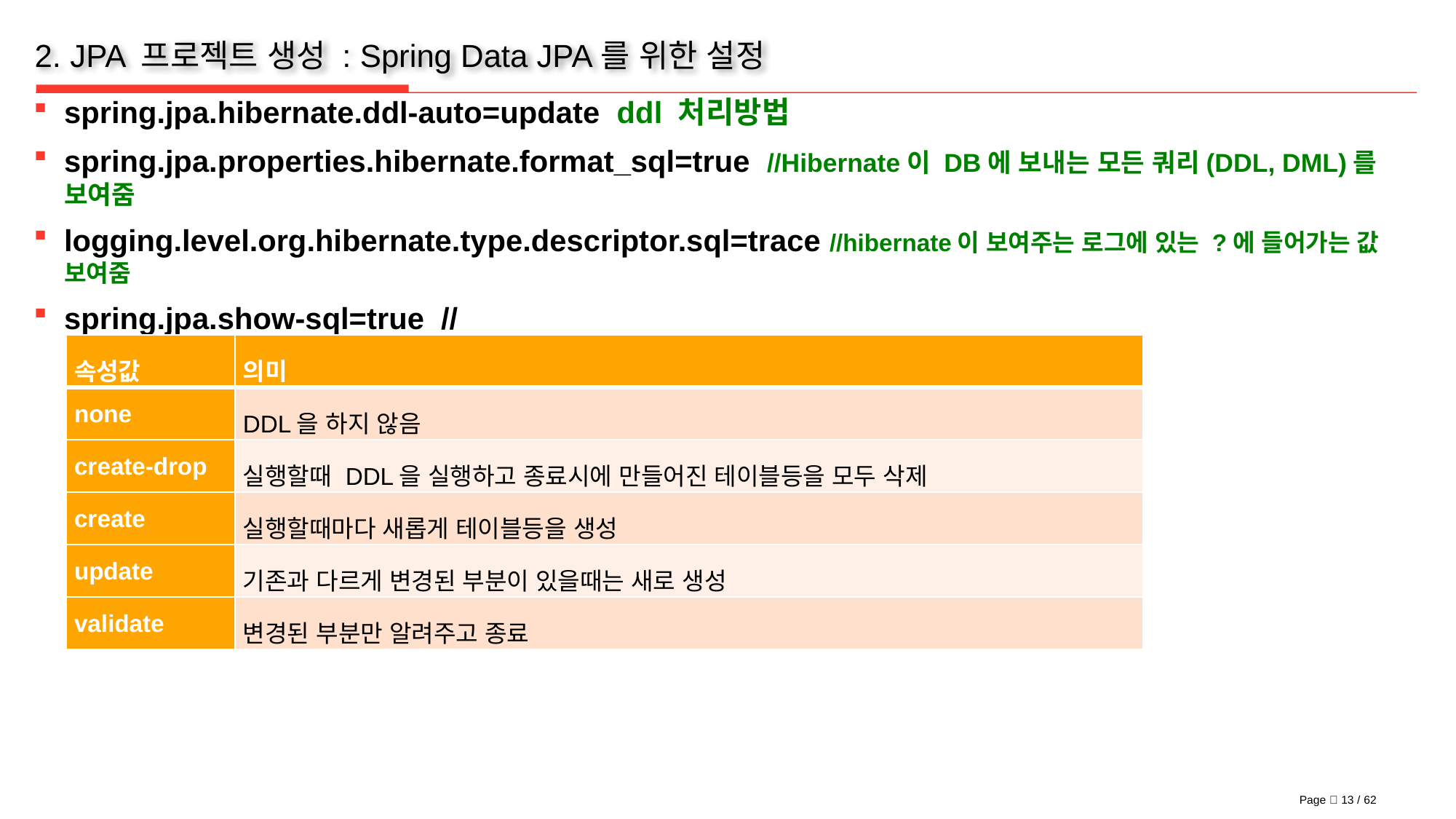

# 2. JPA 프로젝트 생성 : Spring Data JPA를 위한 설정
spring.jpa.hibernate.ddl-auto=update  ddl 처리방법
spring.jpa.properties.hibernate.format_sql=true  //Hibernate이 DB에 보내는 모든 쿼리(DDL, DML)를 보여줌
logging.level.org.hibernate.type.descriptor.sql=trace //hibernate이 보여주는 로그에 있는 ?에 들어가는 값 보여줌
spring.jpa.show-sql=true  //
| 속성값 | 의미 |
| --- | --- |
| none | DDL을 하지 않음 |
| create-drop | 실행할때 DDL을 실행하고 종료시에 만들어진 테이블등을 모두 삭제 |
| create | 실행할때마다 새롭게 테이블등을 생성 |
| update | 기존과 다르게 변경된 부분이 있을때는 새로 생성 |
| validate | 변경된 부분만 알려주고 종료 |